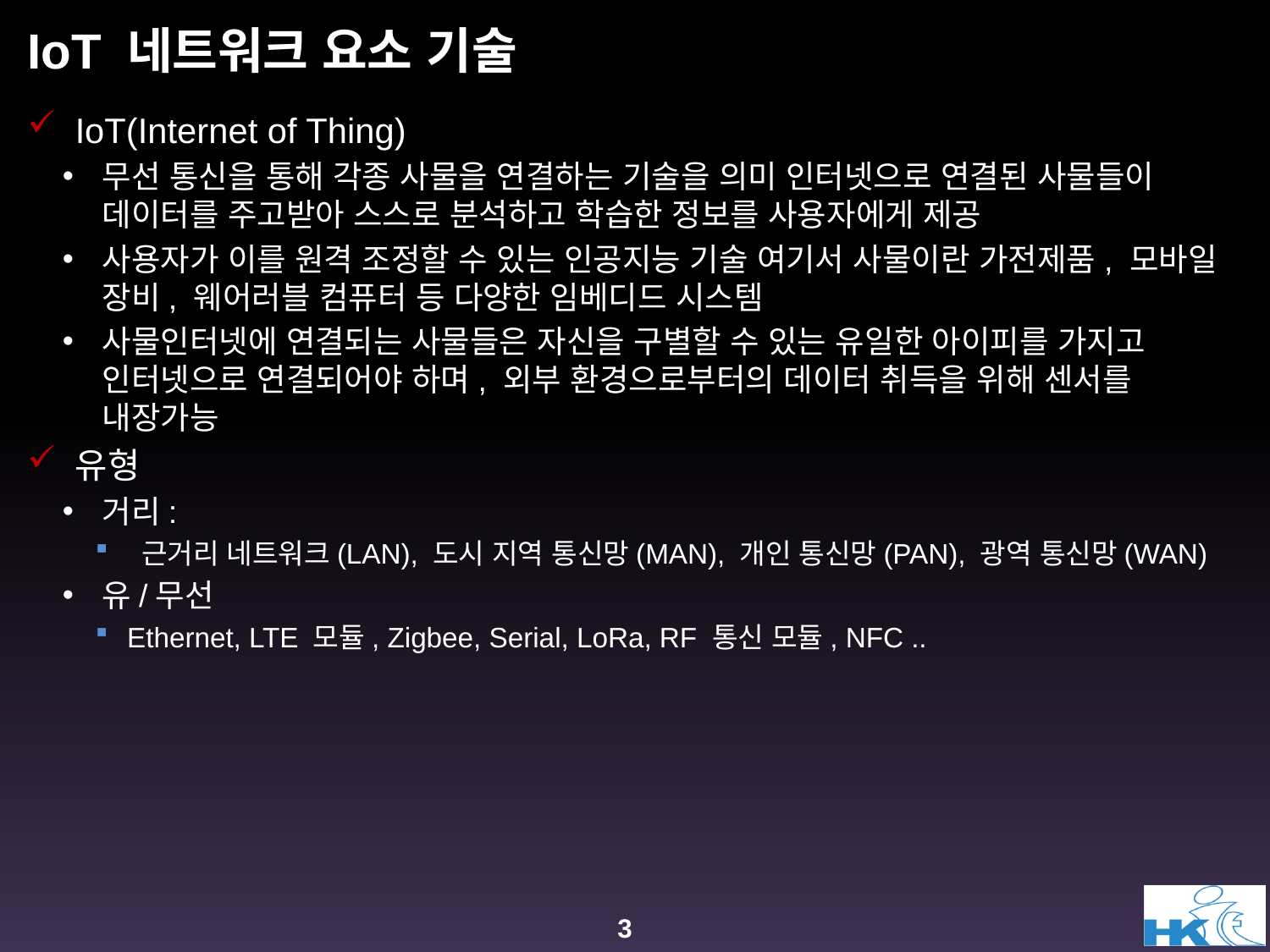

# IoT 네트워크 요소 기술
IoT(Internet of Thing)
무선 통신을 통해 각종 사물을 연결하는 기술을 의미 인터넷으로 연결된 사물들이 데이터를 주고받아 스스로 분석하고 학습한 정보를 사용자에게 제공
사용자가 이를 원격 조정할 수 있는 인공지능 기술 여기서 사물이란 가전제품, 모바일 장비, 웨어러블 컴퓨터 등 다양한 임베디드 시스템
사물인터넷에 연결되는 사물들은 자신을 구별할 수 있는 유일한 아이피를 가지고 인터넷으로 연결되어야 하며, 외부 환경으로부터의 데이터 취득을 위해 센서를 내장가능
유형
거리:
 근거리 네트워크(LAN), 도시 지역 통신망(MAN), 개인 통신망(PAN), 광역 통신망(WAN)
유/무선
Ethernet, LTE 모듈, Zigbee, Serial, LoRa, RF 통신 모듈, NFC ..
3